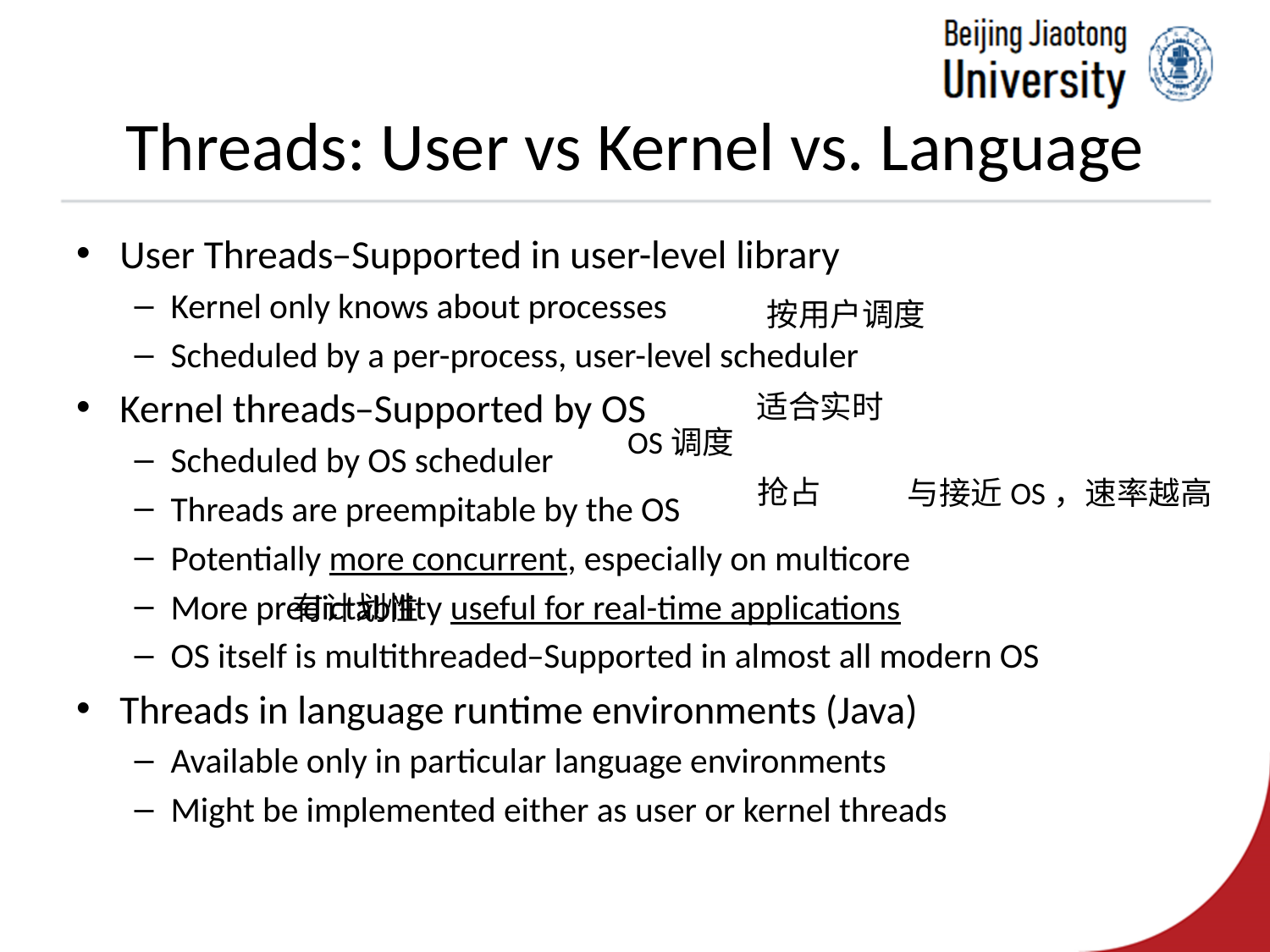

# Threads: User vs Kernel vs. Language
User Threads ̶ Supported in user-level library
Kernel only knows about processes
Scheduled by a per-process, user-level scheduler
Kernel threads ̶ Supported by OS
Scheduled by OS scheduler
Threads are preempitable by the OS
Potentially more concurrent, especially on multicore
More predictability useful for real-time applications
OS itself is multithreaded ̶ Supported in almost all modern OS
Threads in language runtime environments (Java)
Available only in particular language environments
Might be implemented either as user or kernel threads

按用户调度
适合实时
OS调度
抢占
与接近OS，速率越高
有计划性